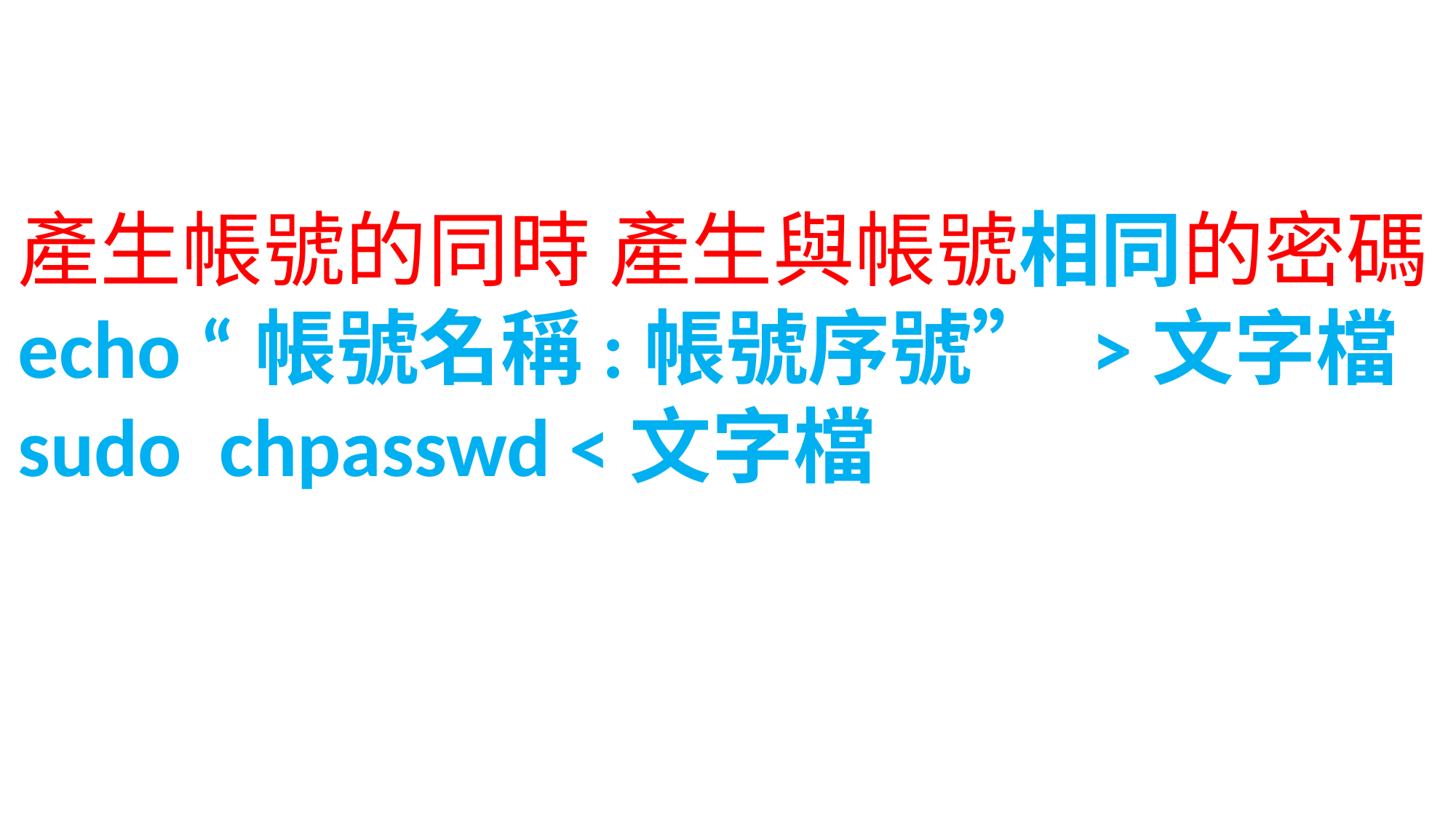

產生帳號的同時 產生與帳號相同的密碼
echo “帳號名稱:帳號序號” >文字檔
sudo  chpasswd <文字檔